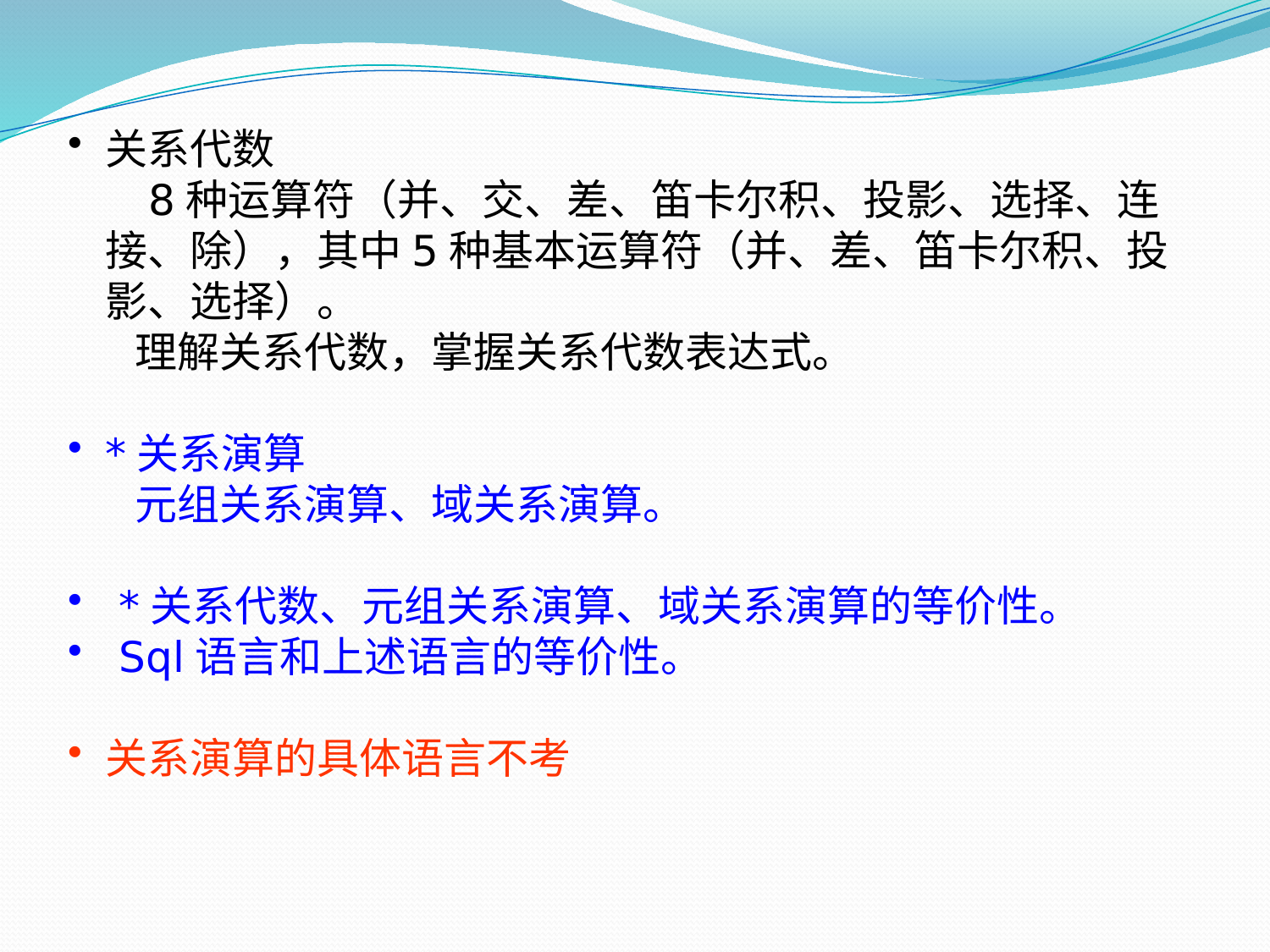

关系代数
      8种运算符（并、交、差、笛卡尔积、投影、选择、连接、除），其中5种基本运算符（并、差、笛卡尔积、投影、选择）。
      理解关系代数，掌握关系代数表达式。

*关系演算
      元组关系演算、域关系演算。

 *关系代数、元组关系演算、域关系演算的等价性。
 Sql语言和上述语言的等价性。

关系演算的具体语言不考
16